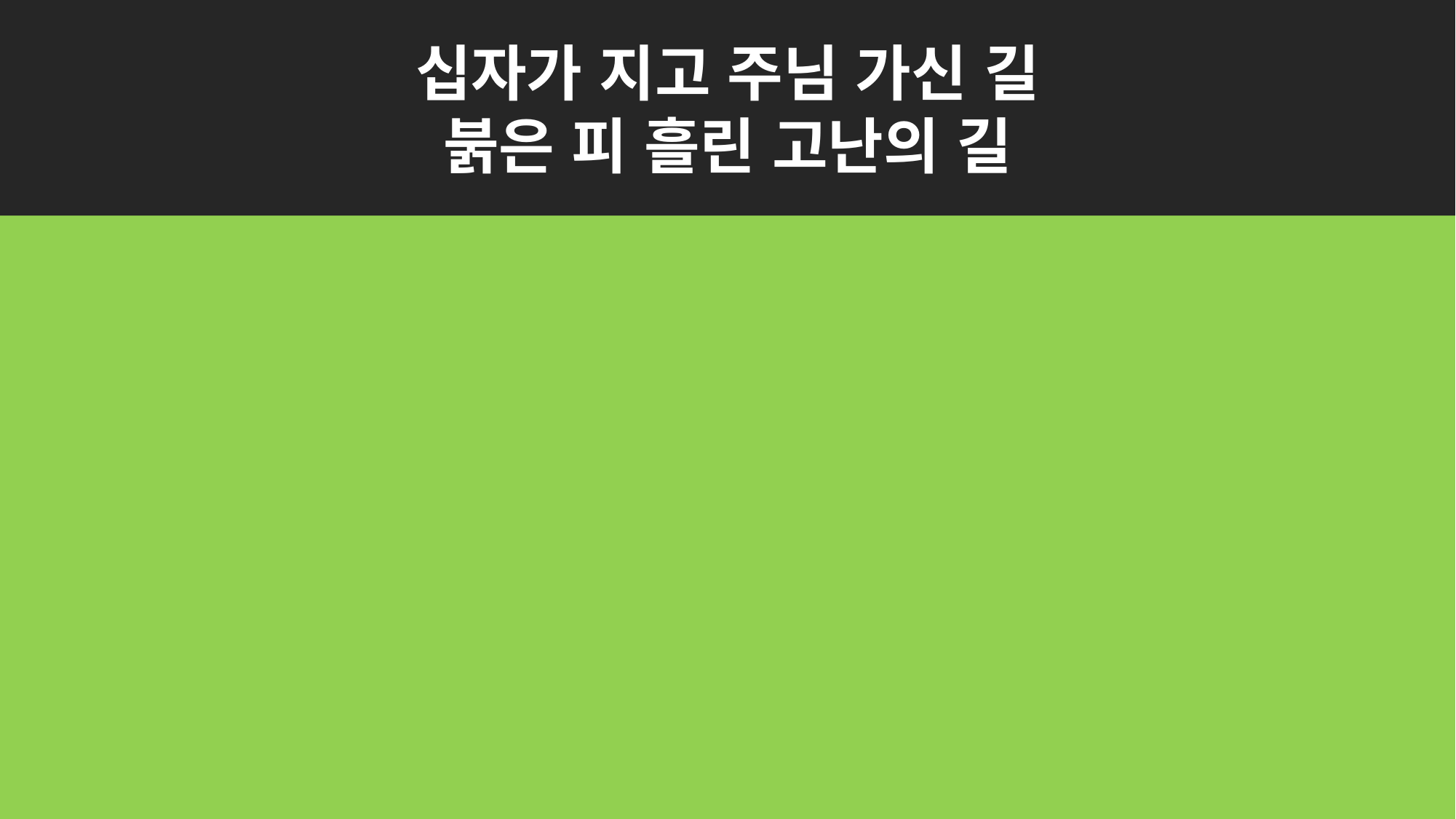

십자가 지고 주님 가신 길
붉은 피 흘린 고난의 길